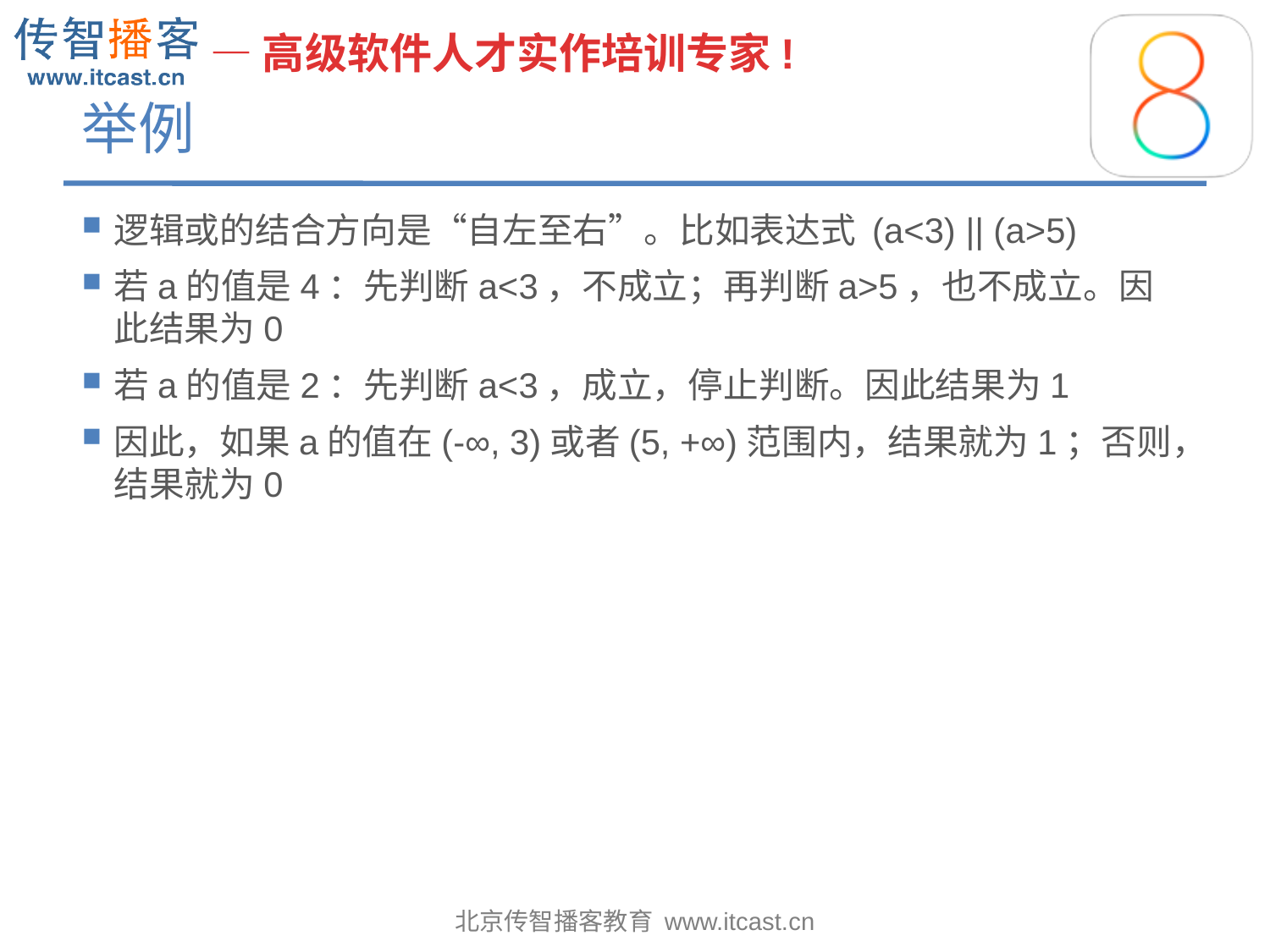

# 举例
逻辑或的结合方向是“自左至右”。比如表达式 (a<3) || (a>5)
若a的值是4：先判断a<3，不成立；再判断a>5，也不成立。因此结果为0
若a的值是2：先判断a<3，成立，停止判断。因此结果为1
因此，如果a的值在(-∞, 3)或者(5, +∞)范围内，结果就为1；否则，结果就为0